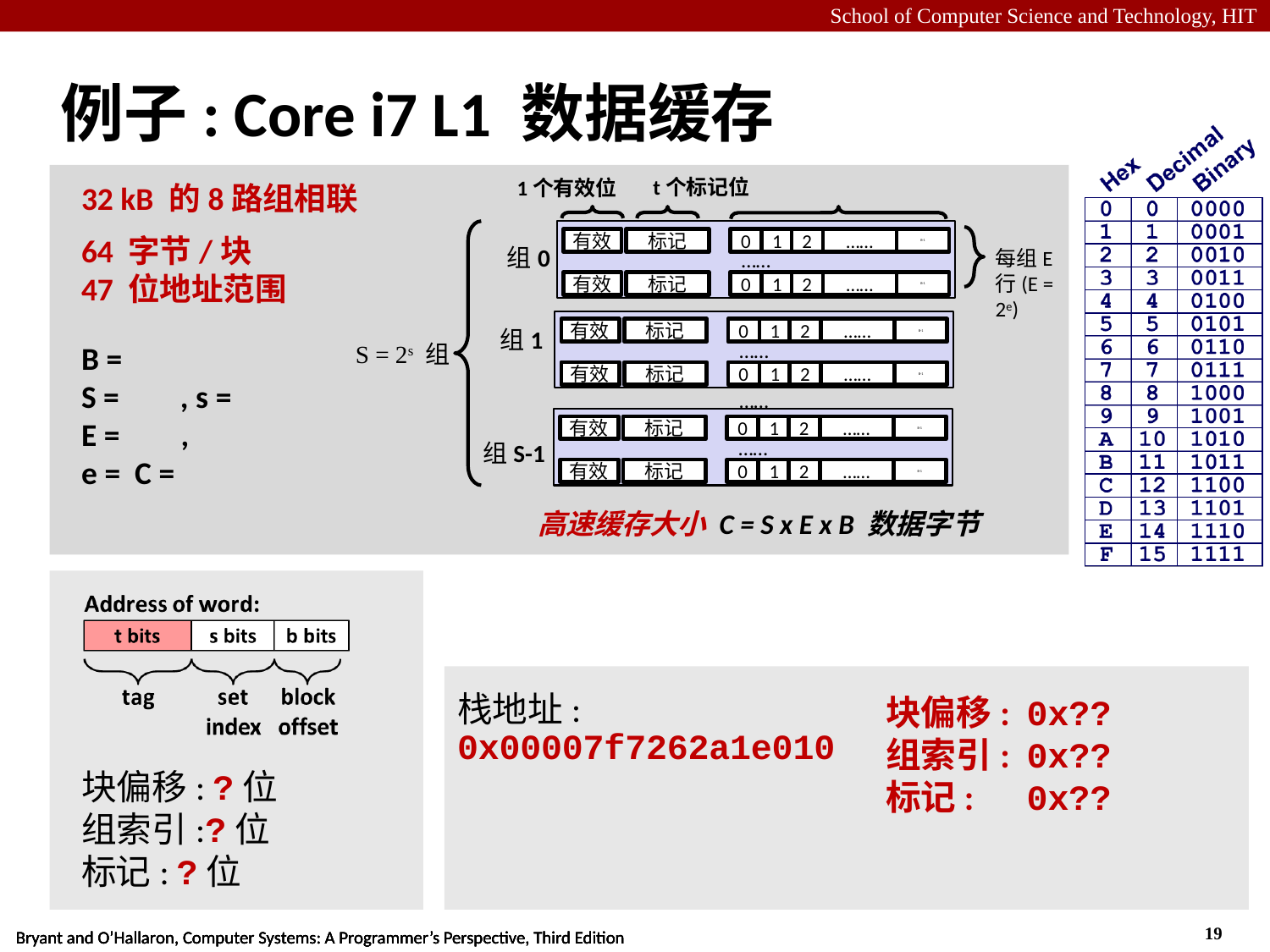

# 例子: Core i7 L1 数据缓存

32 kB 的8路组相联
64 字节/块
47 位地址范围

B =
S =	, s =
E =	, e =  C =

t个标记位
1个有效位

……
有效
标记
0
1
2
……
B-1
有效
标记
0
1
2
……
B-1

组0
每组E行(E = 2e)
……
有效
标记
0
1
2
……
B-1
有效
标记
0
1
2
……
B-1
组1
S = 2s 组
……
……
有效
标记
0
1
2
……
B-1
有效
标记
0
1
2
……
B-1
组S-1
高速缓存大小 C = S x E x B 数据字节

块偏移:
组索引:
标记:
0x??
0x??
0x??
栈地址:
0x00007f7262a1e010
块偏移: ?位
组索引:?位
标记: ?位